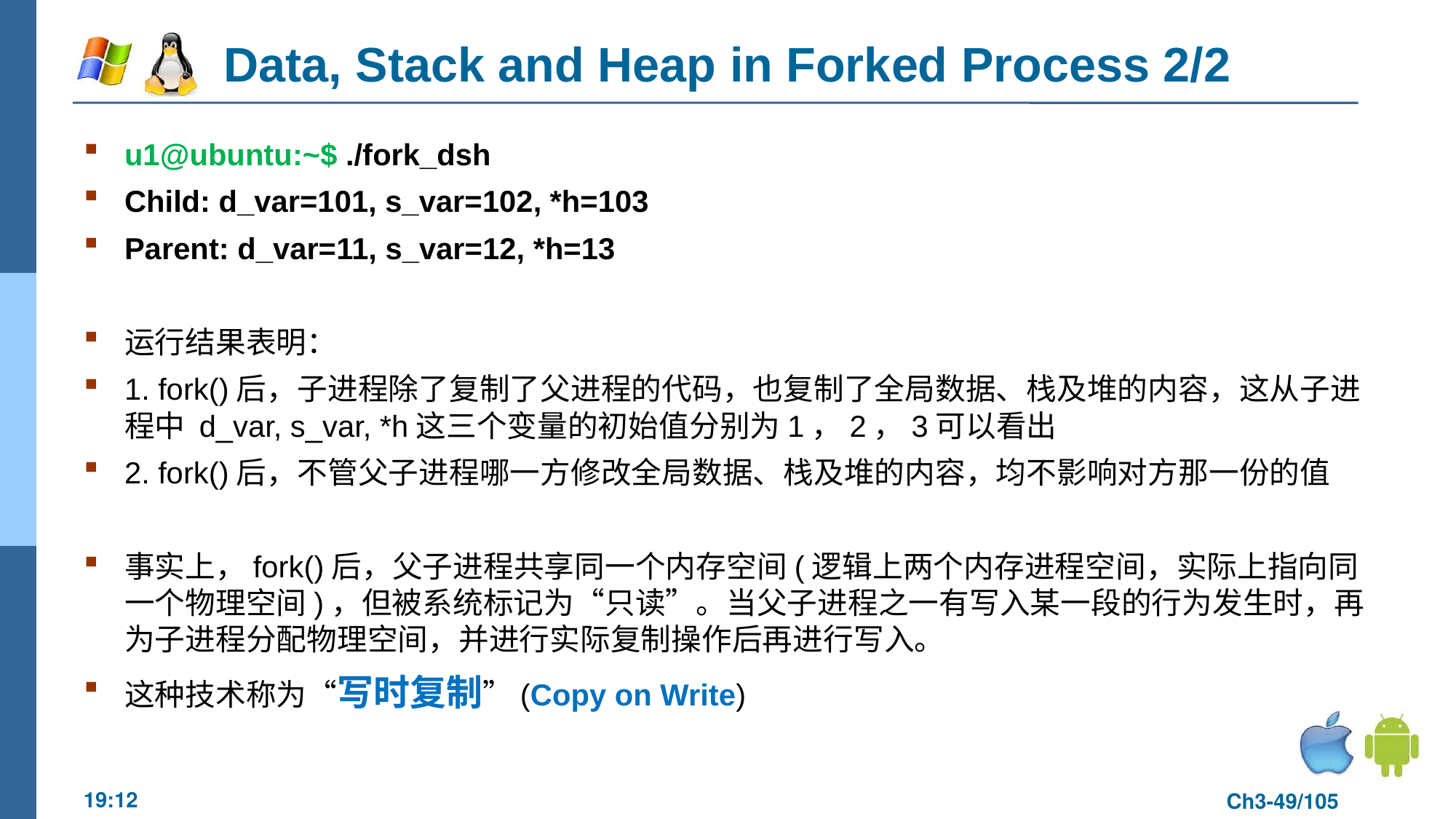

# Data, Stack and Heap in Forked Process 2/2
u1@ubuntu:~$ ./fork_dsh
Child: d_var=101, s_var=102, *h=103
Parent: d_var=11, s_var=12, *h=13

运行结果表明：
1. fork()后，子进程除了复制了父进程的代码，也复制了全局数据、栈及堆的内容，这从子进程中 d_var, s_var, *h这三个变量的初始值分别为1，2，3可以看出
2. fork()后，不管父子进程哪一方修改全局数据、栈及堆的内容，均不影响对方那一份的值

事实上，fork()后，父子进程共享同一个内存空间(逻辑上两个内存进程空间，实际上指向同一个物理空间)，但被系统标记为“只读”。当父子进程之一有写入某一段的行为发生时，再为子进程分配物理空间，并进行实际复制操作后再进行写入。
这种技术称为“写时复制”(Copy on Write)